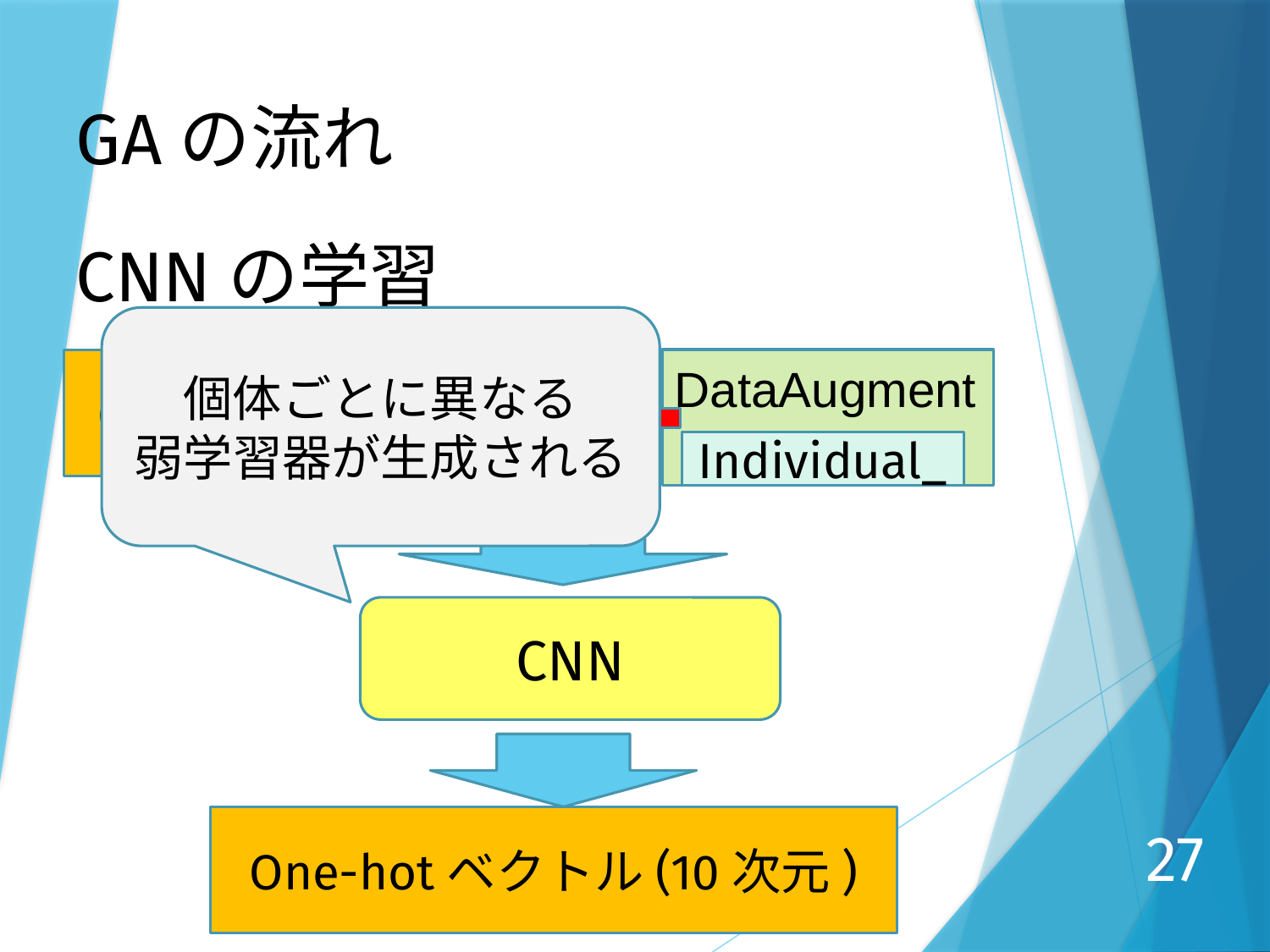

GAの流れ
CNNの学習
個体ごとに異なる
弱学習器が生成される
DataAugment

Cifar10(訓練:4000枚)

Individual_

CNN

One-hotベクトル(10次元)
27